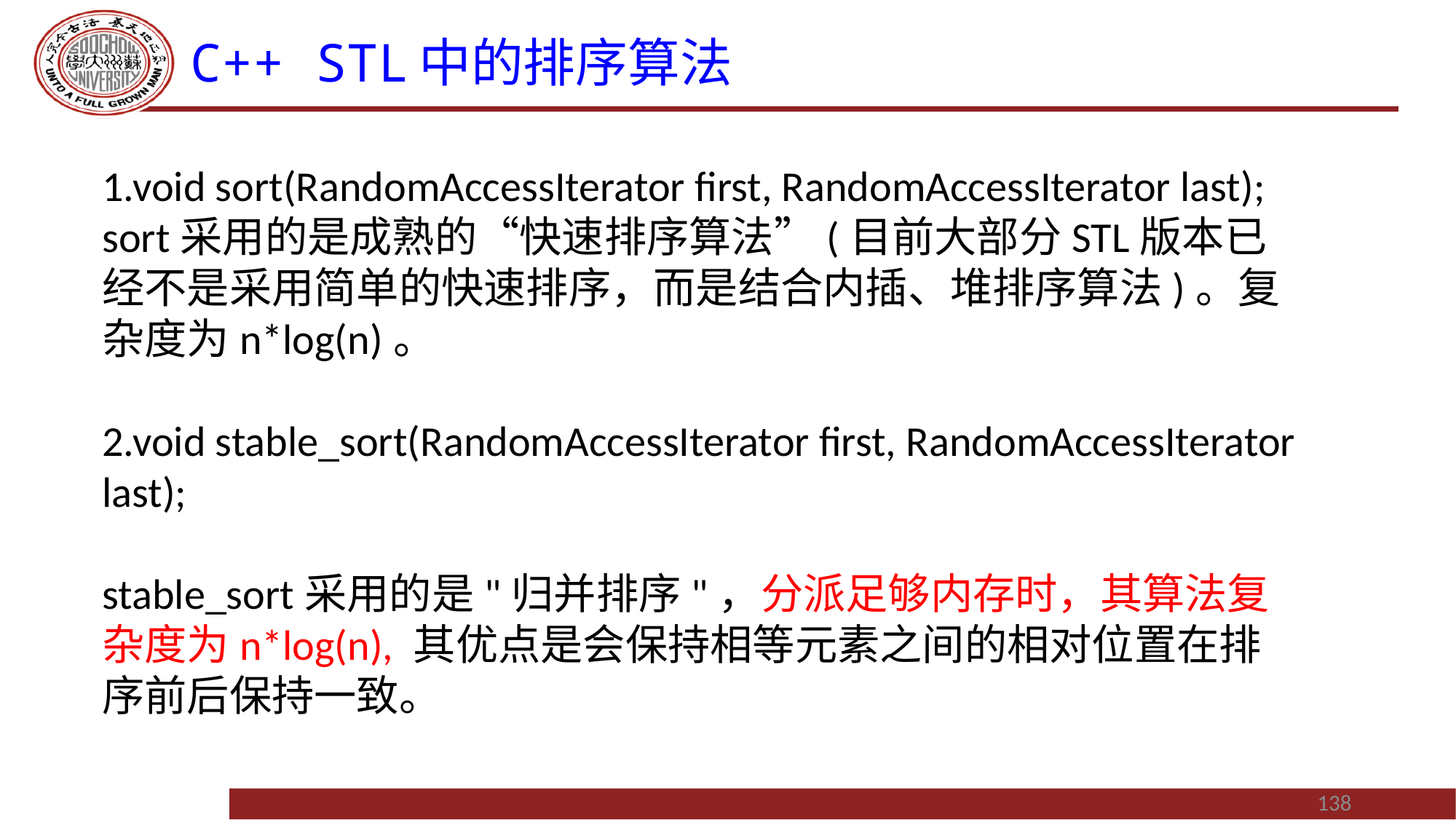

# C++ STL中的排序算法
1.void sort(RandomAccessIterator first, RandomAccessIterator last);
sort采用的是成熟的“快速排序算法”(目前大部分STL版本已经不是采用简单的快速排序，而是结合内插、堆排序算法)。复杂度为n*log(n)。

2.void stable_sort(RandomAccessIterator first, RandomAccessIterator last);

stable_sort采用的是"归并排序"，分派足够内存时，其算法复杂度为n*log(n), 其优点是会保持相等元素之间的相对位置在排序前后保持一致。
138